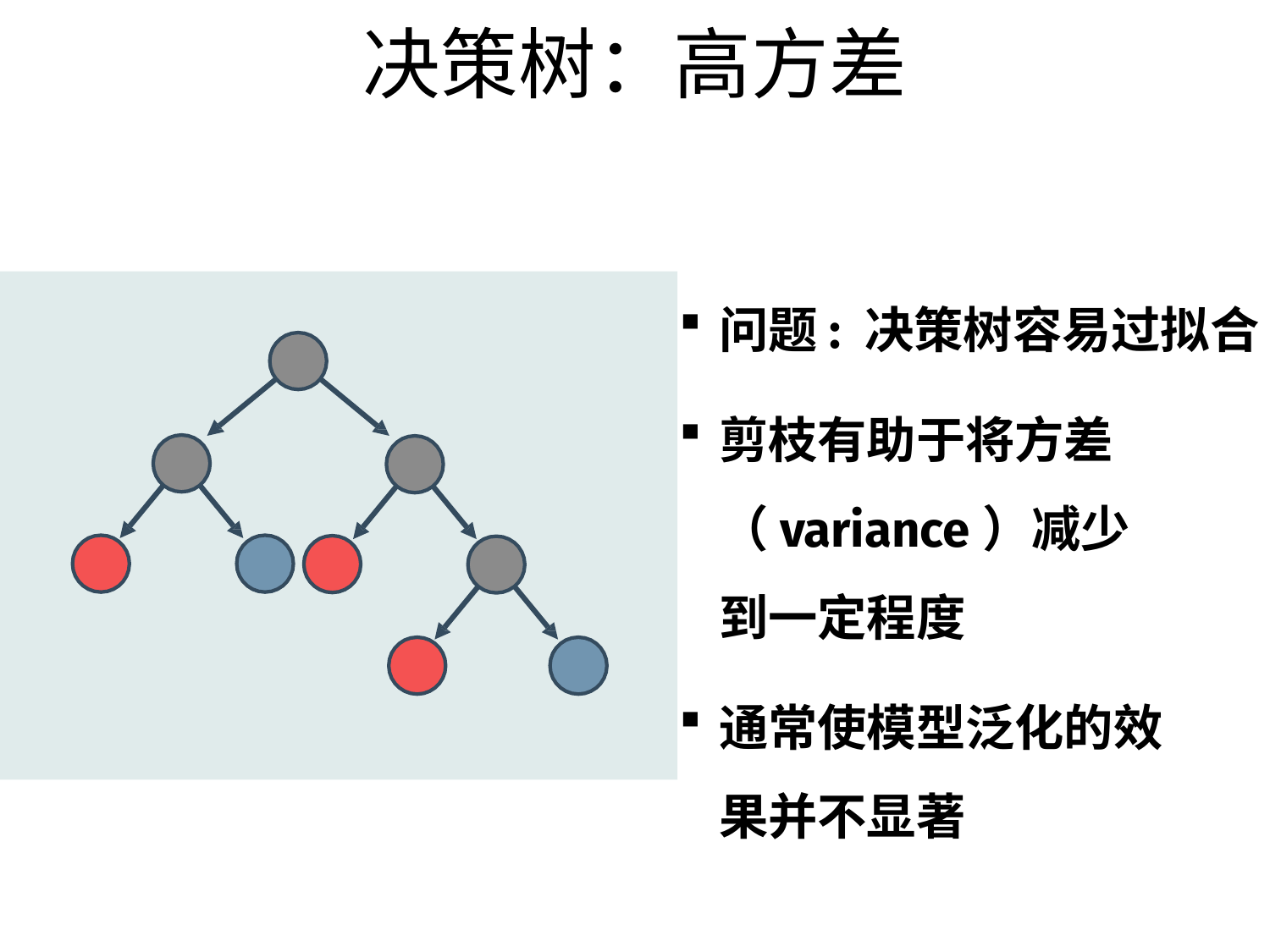

# 决策树：高方差
问题: 决策树容易过拟合
剪枝有助于将方差（variance）减少到一定程度
通常使模型泛化的效果并不显著